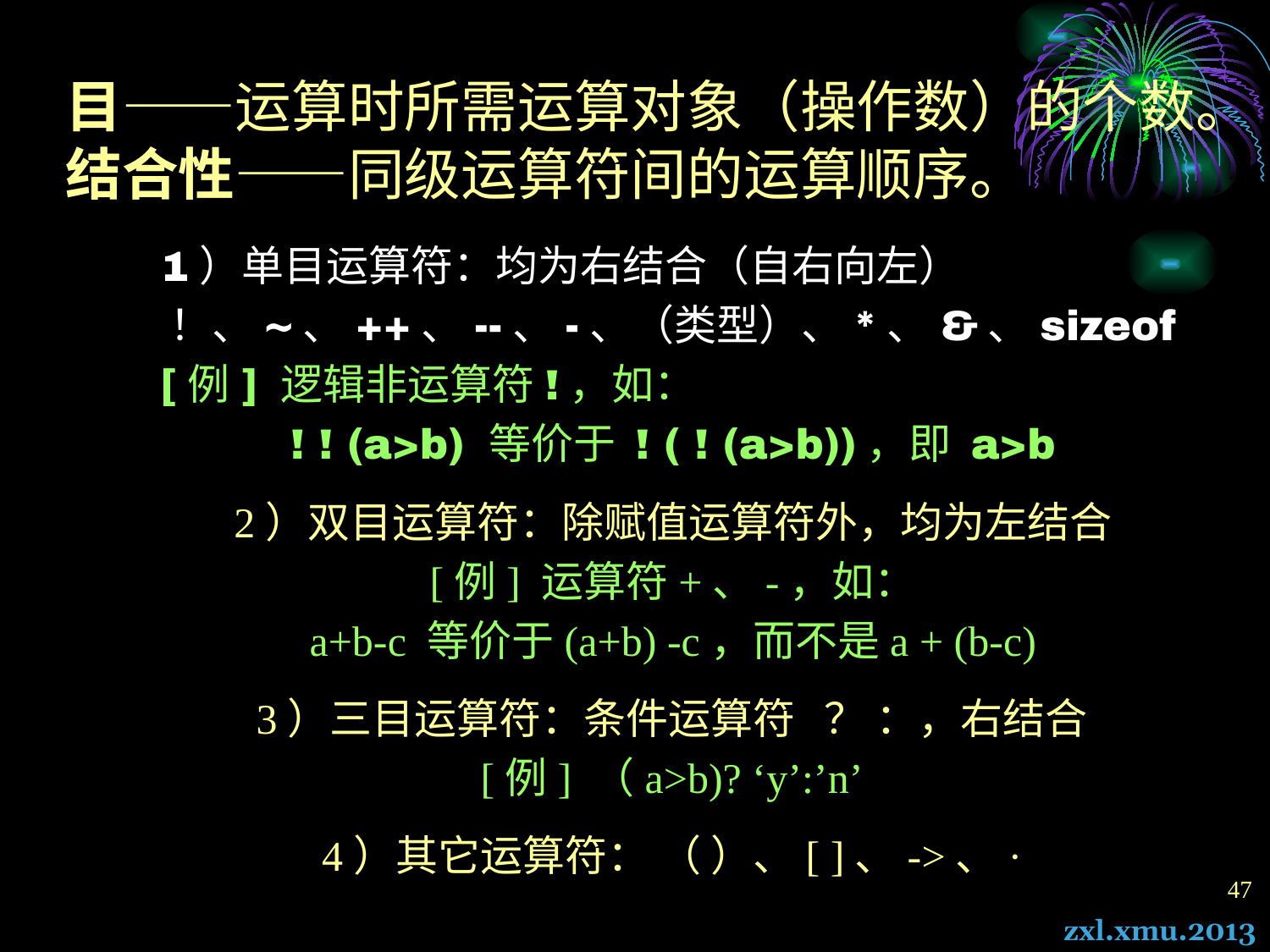

# 目——运算时所需运算对象（操作数）的个数。 结合性——同级运算符间的运算顺序。
1）单目运算符：均为右结合（自右向左）
！、~、++、--、-、（类型）、*、&、sizeof
[例] 逻辑非运算符!，如：
! ! (a>b) 等价于 ! ( ! (a>b))，即 a>b
2）双目运算符：除赋值运算符外，均为左结合
[例] 运算符+、-，如：
a+b-c 等价于(a+b) -c，而不是a + (b-c)

3）三目运算符：条件运算符   ？ ：，右结合
[例] （a>b)? ‘y’:’n’
4）其它运算符： （ ）、[ ]、->、·
47